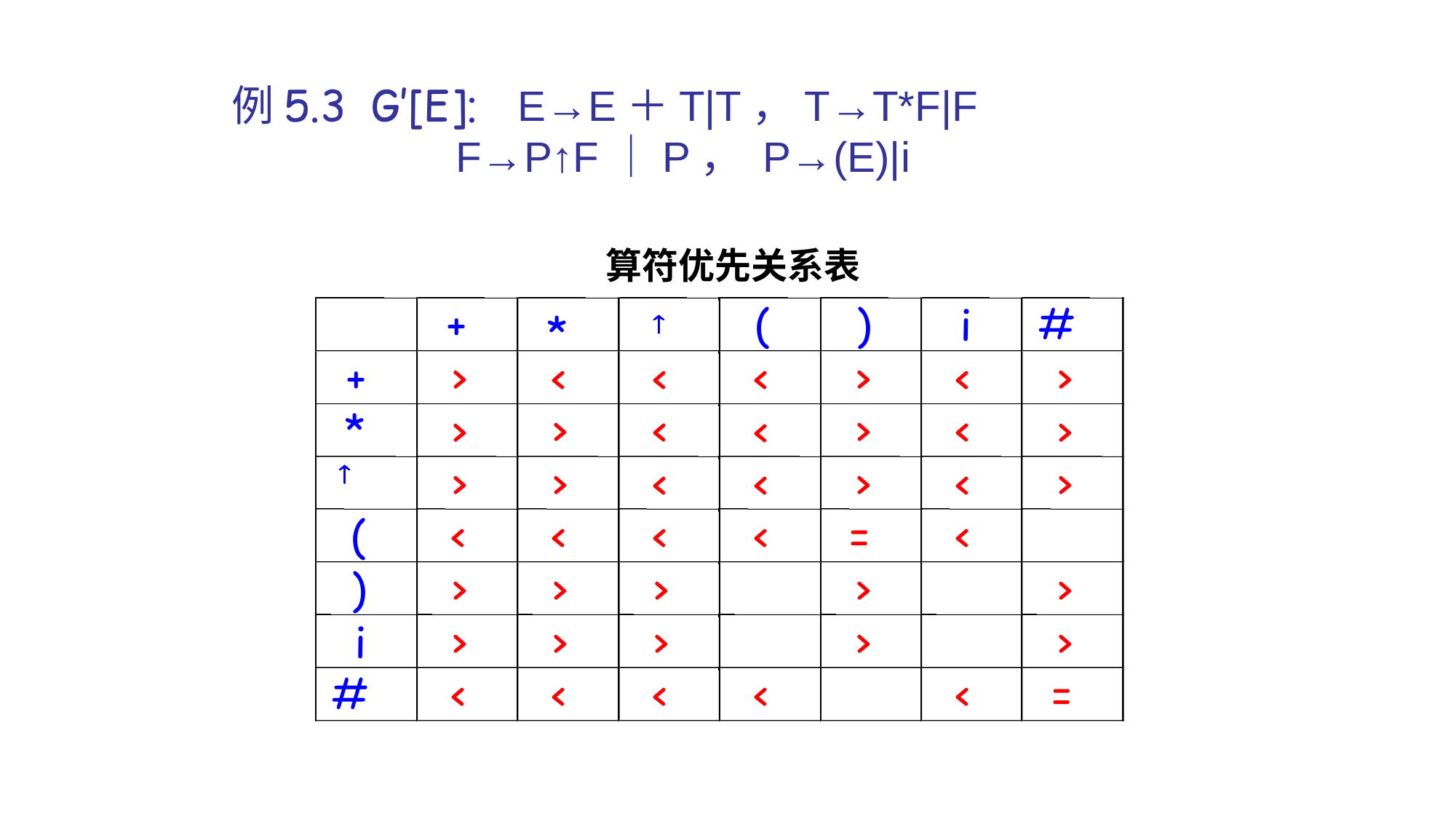

例5.3  G’[E]:   E→E＋T|T，T→T*F|F
                   F→P↑F｜P， P→(E)|i
         算符优先关系表

+

(

)

i

#

*
­

+

>

<

<

<

>

<

>

­

>

>

<

<

>

<

>

(

<

<

<

<

=

<

)

>

>

>

>

>
<

>
<

*

>

<

>

>

i

>

>

>

>

>

#

<

<

<

<

<

=

22